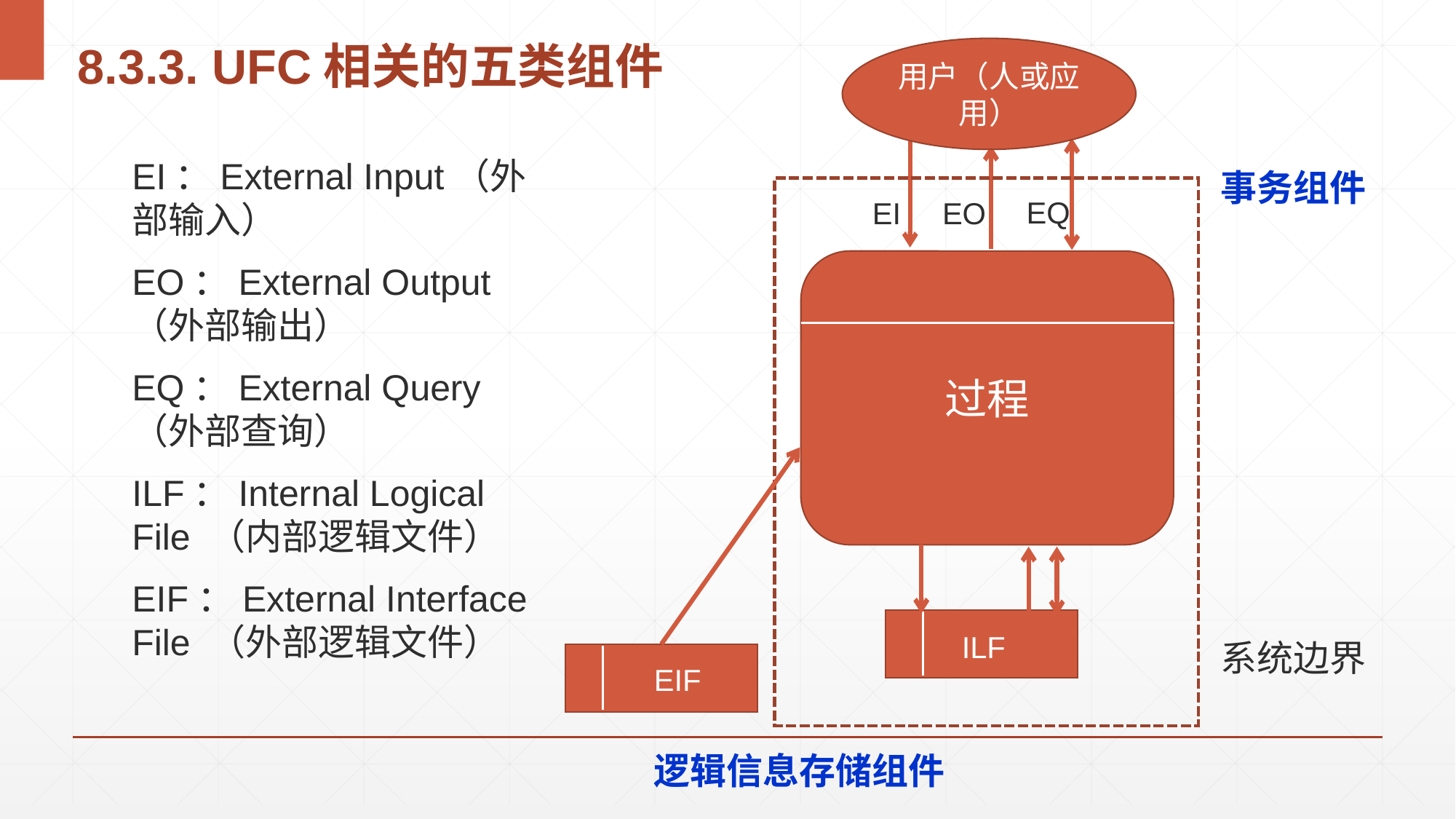

# 8.3.3. UFC相关的五类组件
用户（人或应用）
EI：External Input（外部输入）
EO：External Output （外部输出）
EQ：External Query （外部查询）
ILF：Internal Logical File （内部逻辑文件）
EIF：External Interface File （外部逻辑文件）
事务组件

EQ
EI
EO
过程

ILF
系统边界

EIF
逻辑信息存储组件